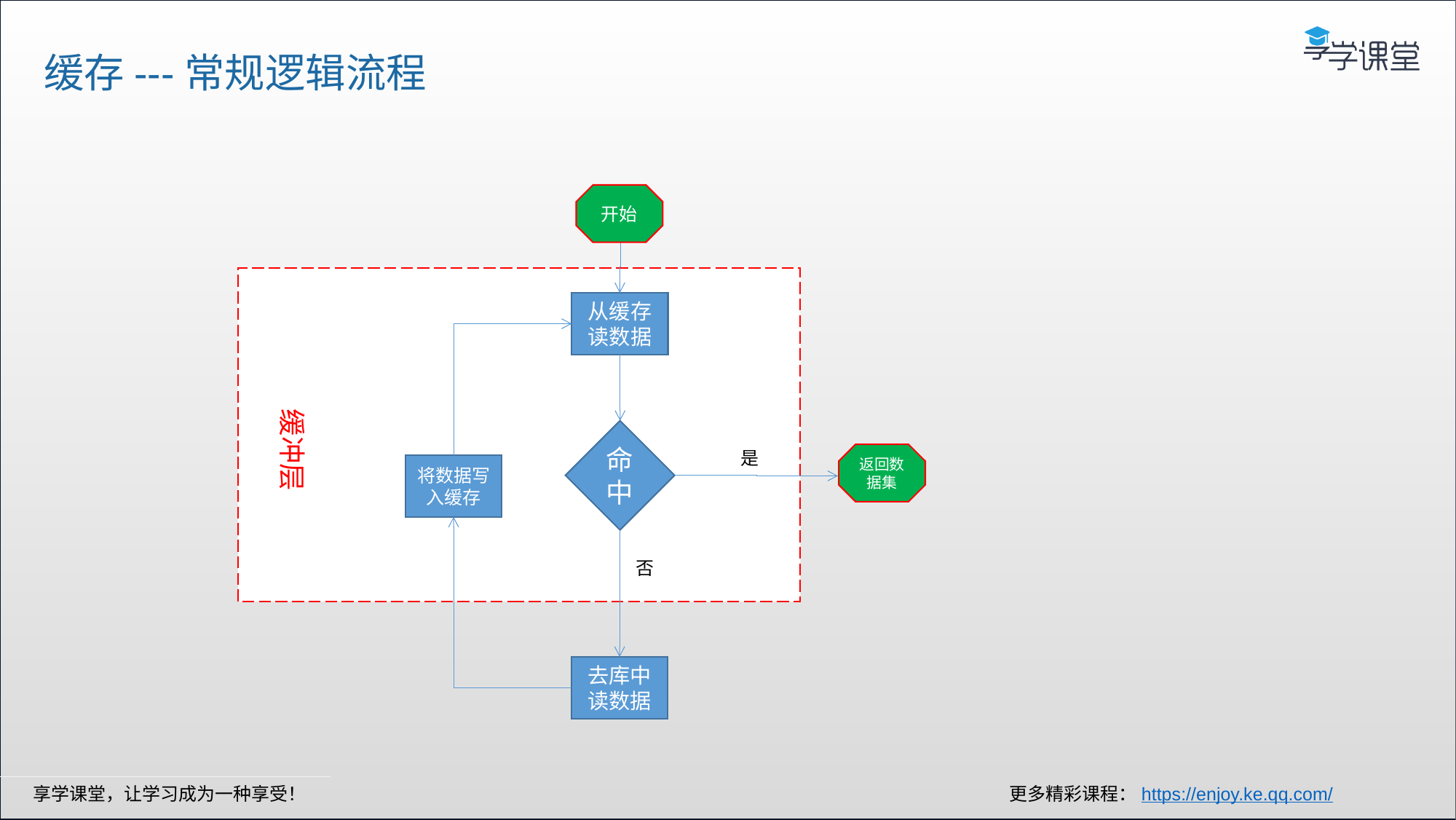

缓存---常规逻辑流程
开始

从缓存读数据
缓冲层
命中
是
返回数据集
将数据写入缓存
否
去库中读数据